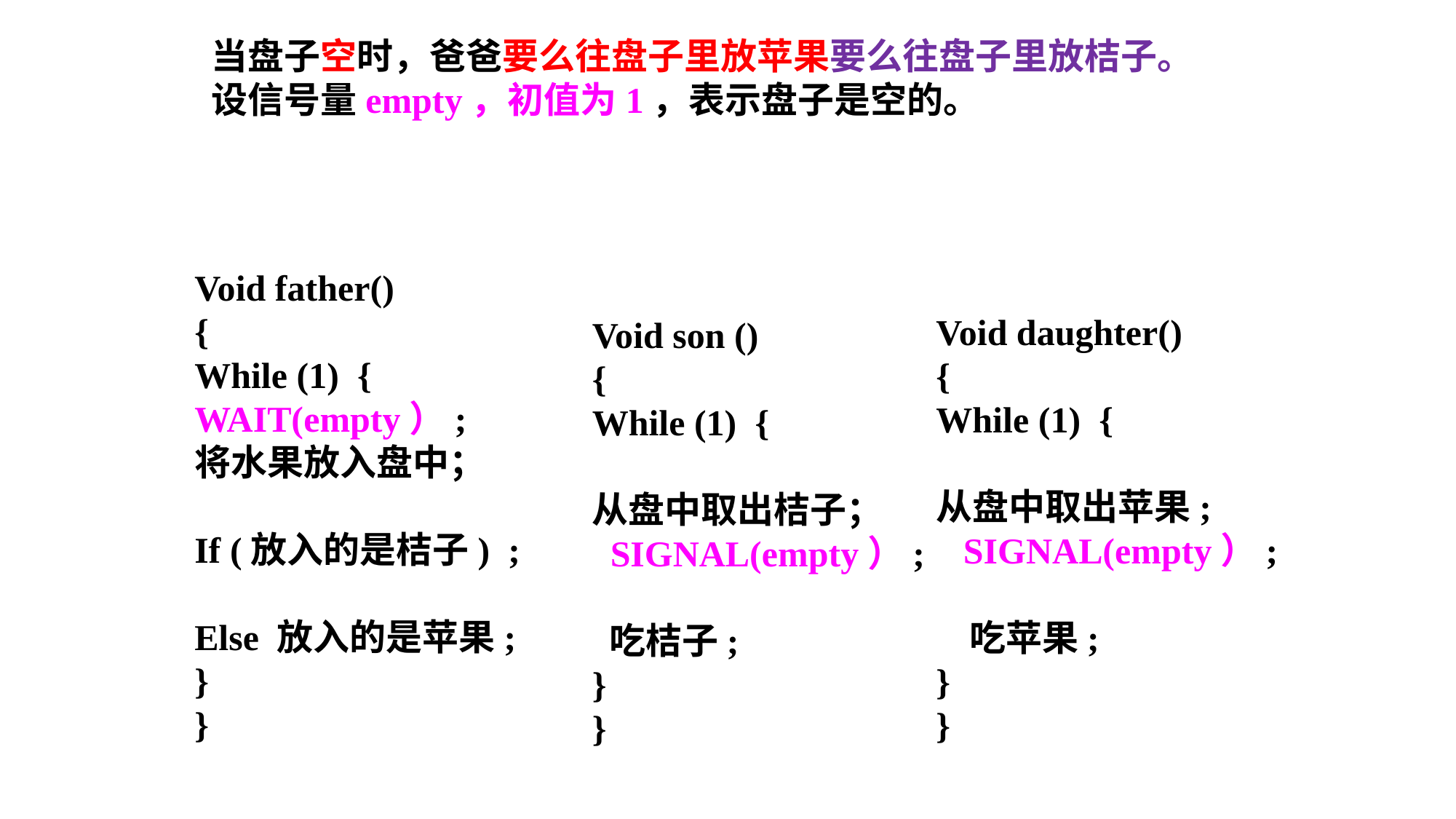

当盘子空时，爸爸要么往盘子里放苹果要么往盘子里放桔子。
设信号量empty，初值为1，表示盘子是空的。

Void father()
{
While (1)  {
WAIT(empty）;
将水果放入盘中；

If (放入的是桔子)  ;

Else 放入的是苹果;
}
}
Void daughter()
{
While (1)  {

从盘中取出苹果;
   SIGNAL(empty）;
   吃苹果;
}
}
Void son ()
{
While (1)  {

从盘中取出桔子；
  SIGNAL(empty）;
 吃桔子;
}
}